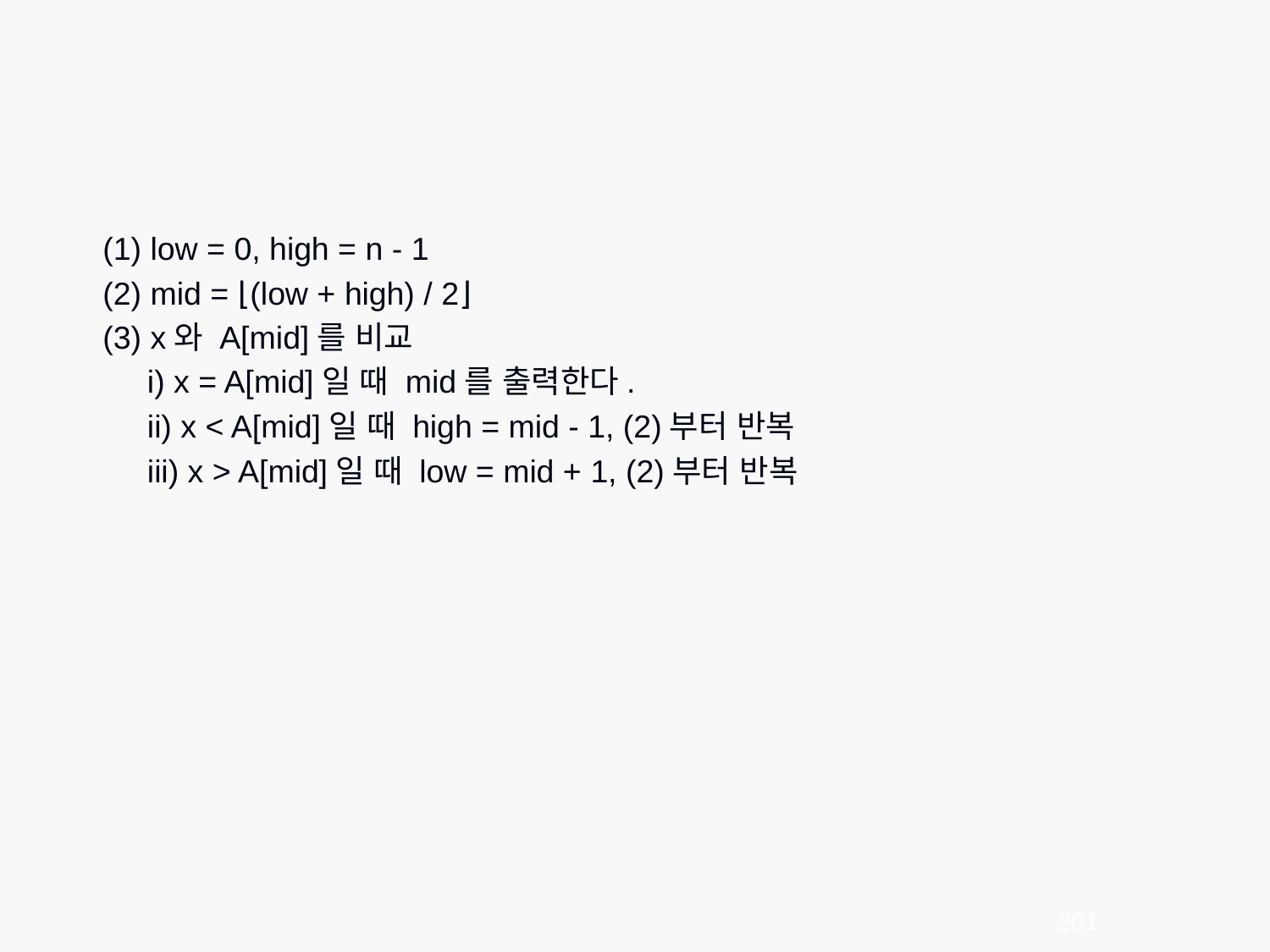

(1) low = 0, high = n - 1
   (2) mid = ⌊(low + high) / 2⌋
   (3) x와 A[mid]를 비교
        i) x = A[mid]일 때 mid를 출력한다.
        ii) x < A[mid]일 때 high = mid - 1, (2)부터 반복
        iii) x > A[mid]일 때 low = mid + 1, (2)부터 반복
201